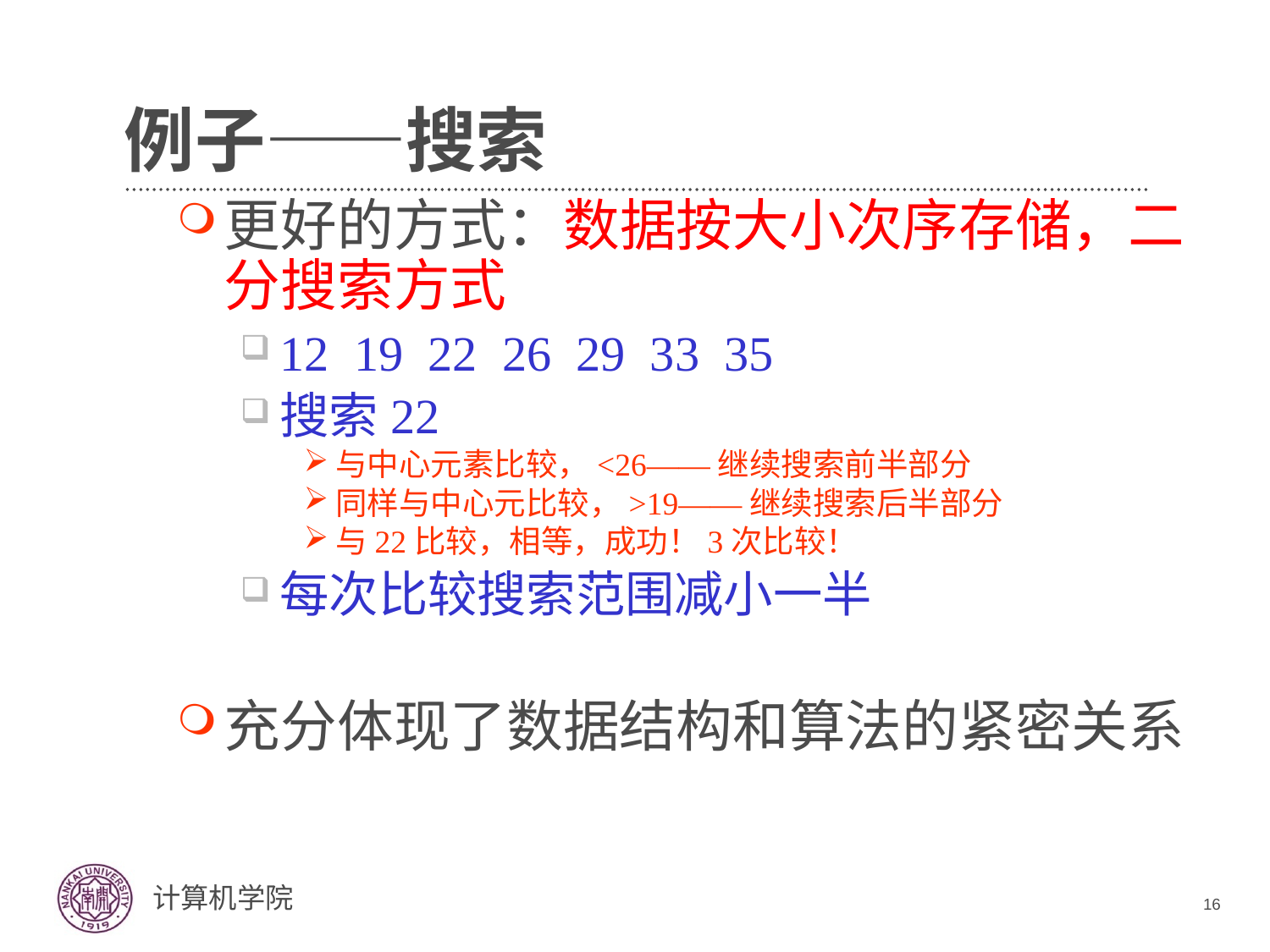

例子——搜索
更好的方式：数据按大小次序存储，二分搜索方式
12  19  22  26  29  33  35
搜索22
与中心元素比较，<26——继续搜索前半部分
同样与中心元比较，>19——继续搜索后半部分
与22比较，相等，成功！3次比较！
每次比较搜索范围减小一半

充分体现了数据结构和算法的紧密关系
16